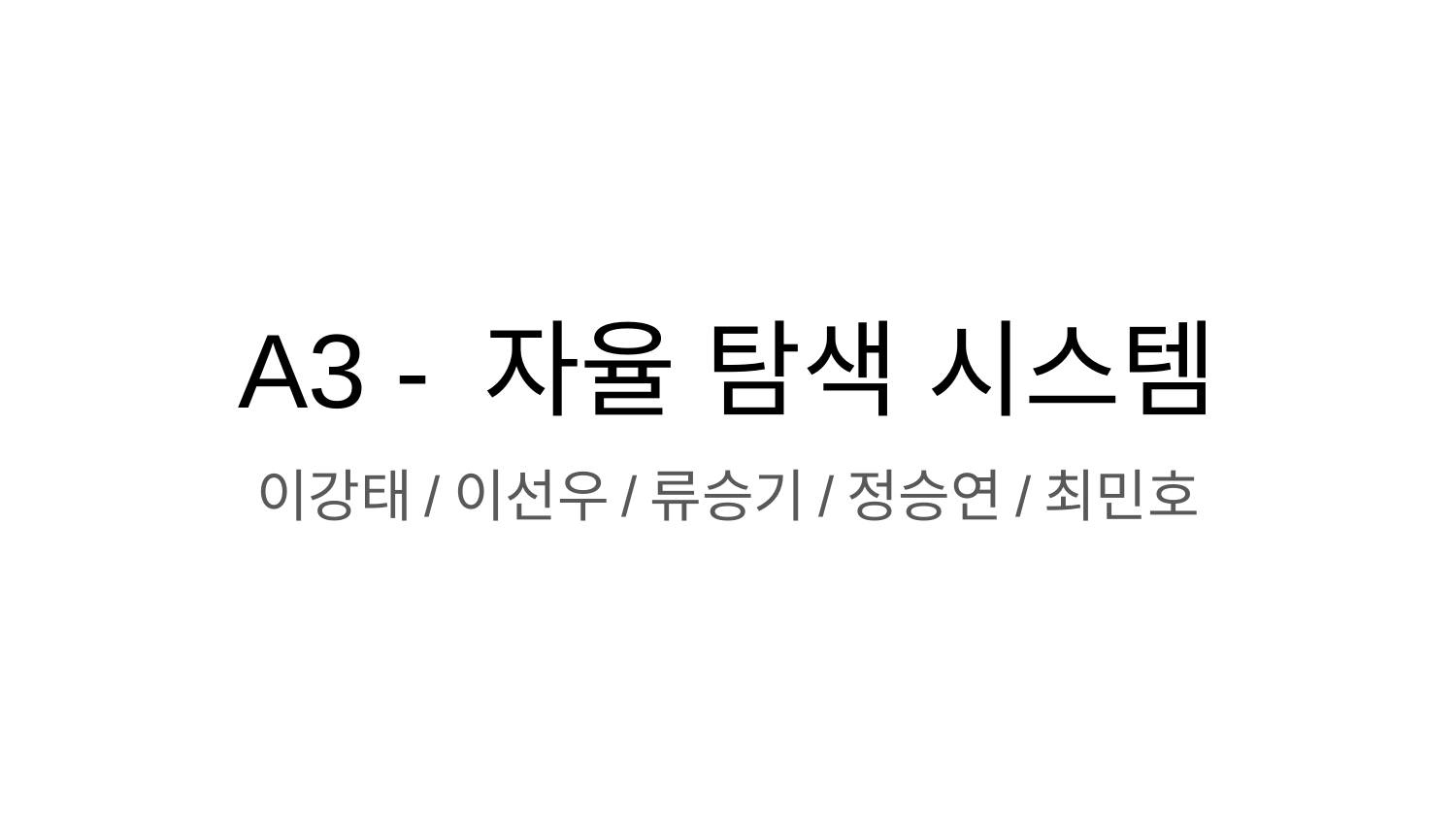

# A3 - 자율 탐색 시스템
이강태/이선우/류승기/정승연/최민호